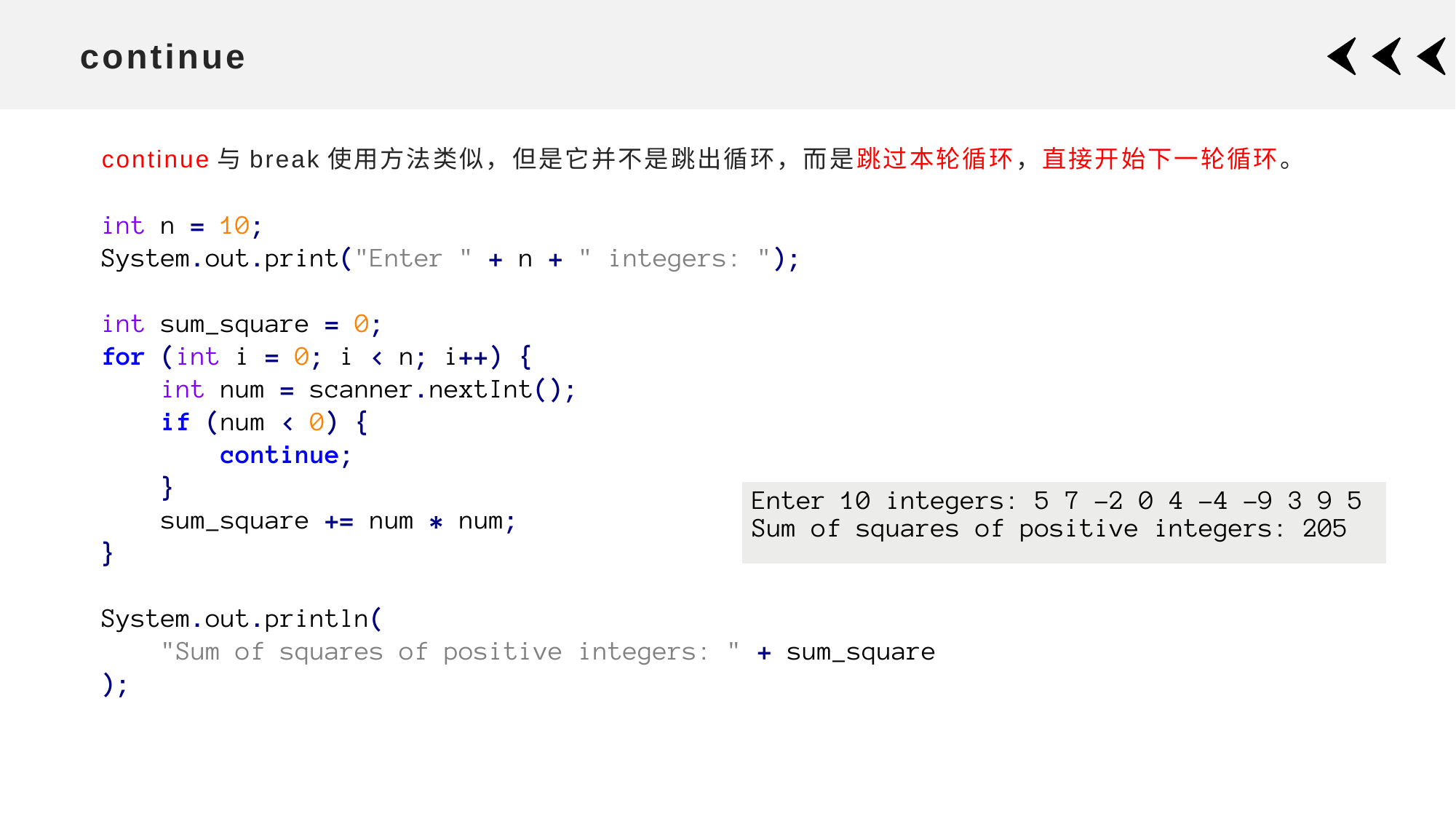

# continue
continue与break使用方法类似，但是它并不是跳出循环，而是跳过本轮循环，直接开始下一轮循环。
int n = 10;
System.out.print("Enter " + n + " integers: ");

int sum_square = 0;
for (int i = 0; i < n; i++) {
    int num = scanner.nextInt();
    if (num < 0) {
        continue;
    }
    sum_square += num * num;
}

System.out.println(
    "Sum of squares of positive integers: " + sum_square
);
| Enter 10 integers: 5 7 -2 0 4 -4 -9 3 9 5 Sum of squares of positive integers: 205 |
| --- |